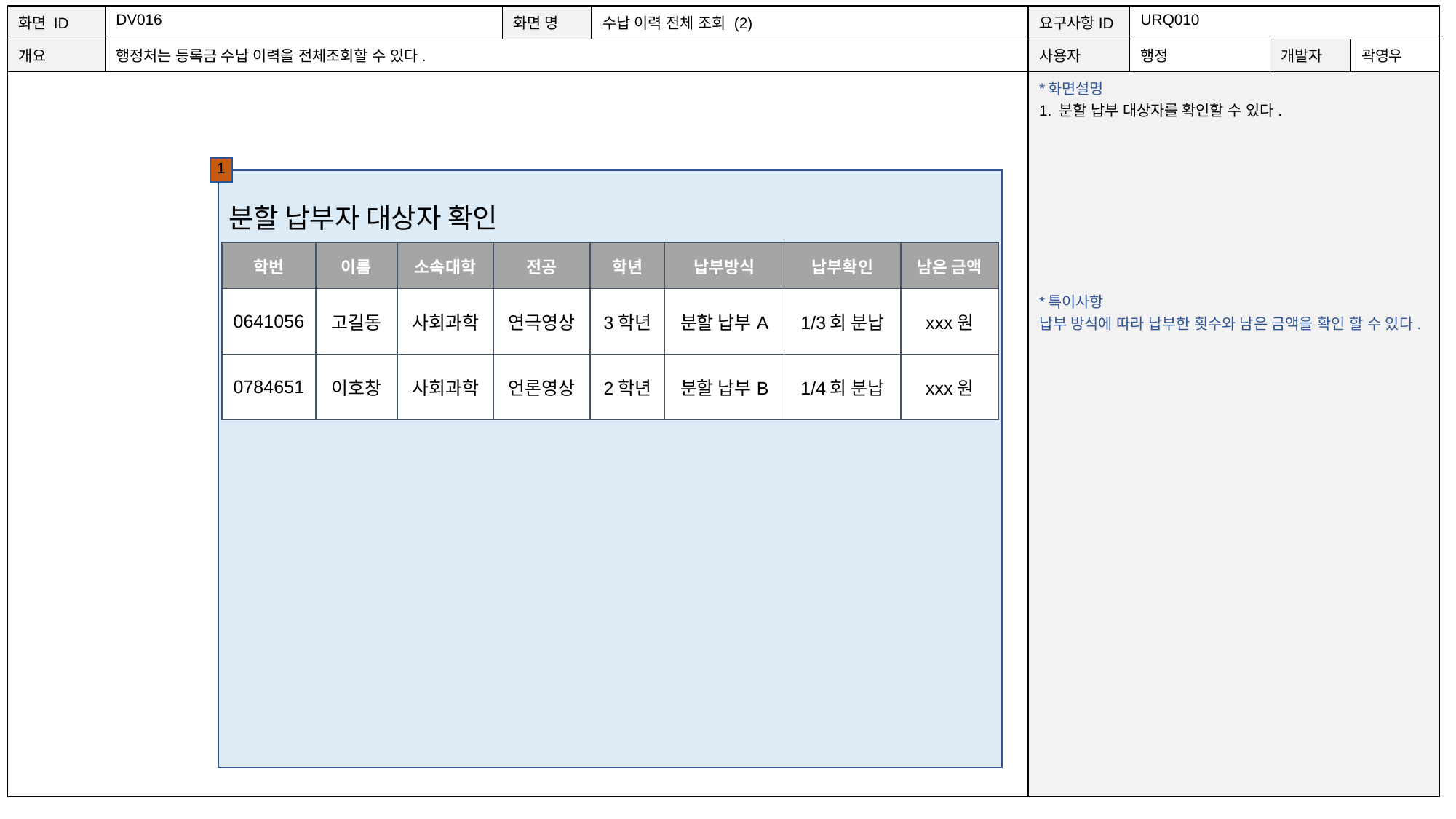

| 화면 ID | DV016 | 화면 명 | 수납 이력 전체 조회 (2) | 요구사항ID | URQ010 |  |  |
| --- | --- | --- | --- | --- | --- | --- | --- |
| 개요 | 행정처는 등록금 수납 이력을 전체조회할 수 있다. |  |  | 사용자 | 행정 | 개발자 | 곽영우 |
|  |  |  |  | \*화면설명 1. 분할 납부 대상자를 확인할 수 있다. \*특이사항 납부 방식에 따라 납부한 횟수와 남은 금액을 확인 할 수 있다. |  |  |  |

1

분할 납부자 대상자 확인
| 학번 | 이름 | 소속대학 | 전공 | 학년 | 납부방식 | 납부확인 | 남은 금액 |
| --- | --- | --- | --- | --- | --- | --- | --- |
| 0641056 | 고길동 | 사회과학 | 연극영상 | 3학년 | 분할 납부A | 1/3회 분납 | xxx원 |
| 0784651 | 이호창 | 사회과학 | 언론영상 | 2학년 | 분할 납부B | 1/4회 분납 | xxx원 |